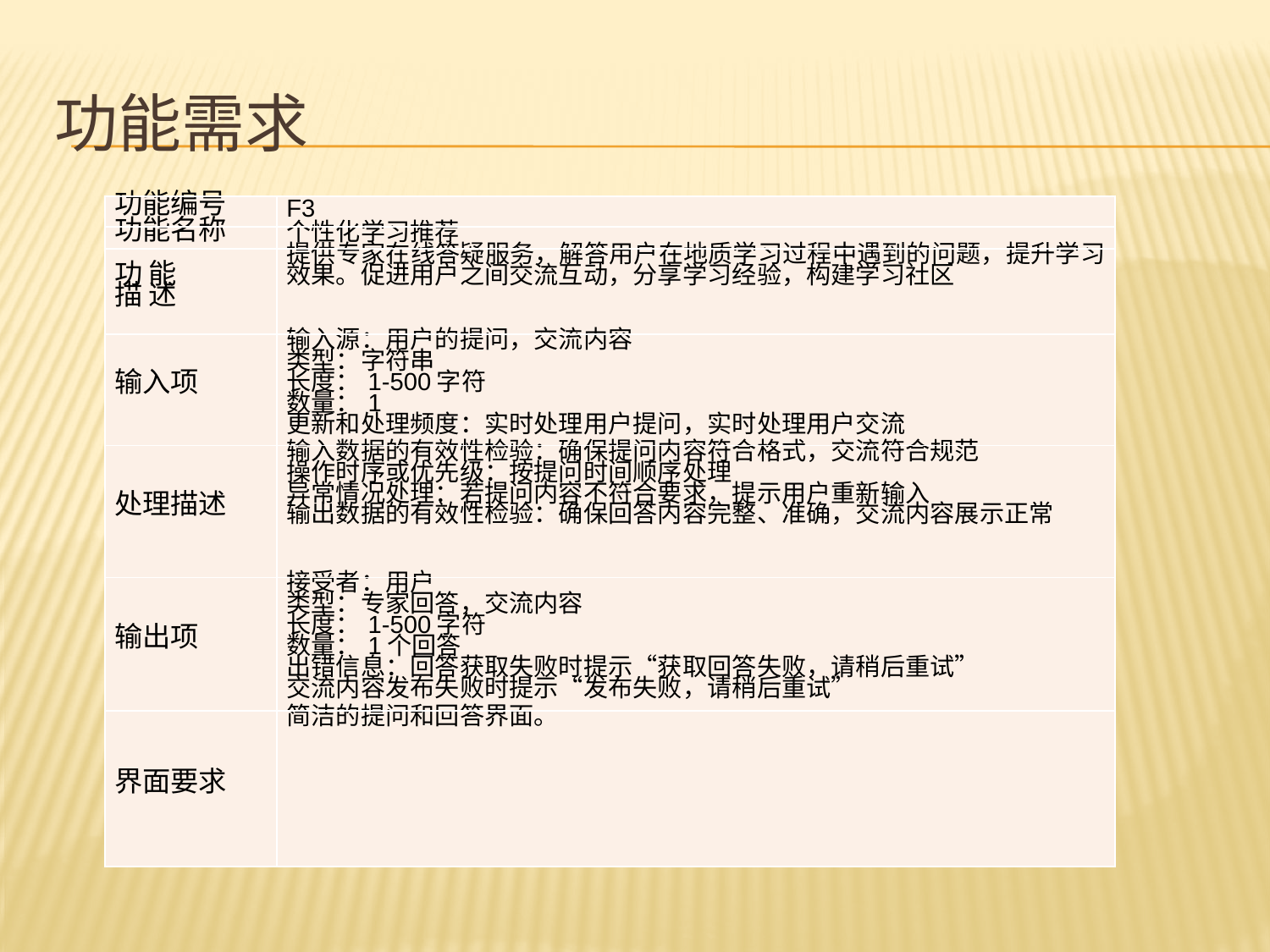

# 功能需求
| 功能编号 | F3 |
| --- | --- |
| 功能名称 | 个性化学习推荐 |
| 功 能 描 述 | 提供专家在线答疑服务，解答用户在地质学习过程中遇到的问题，提升学习效果。促进用户之间交流互动，分享学习经验，构建学习社区 |
| 输入项 | 输入源：用户的提问，交流内容 类型：字符串 长度：1-500字符 数量：1 更新和处理频度：实时处理用户提问，实时处理用户交流 |
| 处理描述 | 输入数据的有效性检验：确保提问内容符合格式，交流符合规范 操作时序或优先级：按提问时间顺序处理 异常情况处理：若提问内容不符合要求，提示用户重新输入 输出数据的有效性检验：确保回答内容完整、准确，交流内容展示正常 |
| 输出项 | 接受者：用户 类型：专家回答，交流内容 长度：1-500字符 数量：1个回答 出错信息：回答获取失败时提示“获取回答失败，请稍后重试” 交流内容发布失败时提示“发布失败，请稍后重试” |
| 界面要求 | 简洁的提问和回答界面。 |